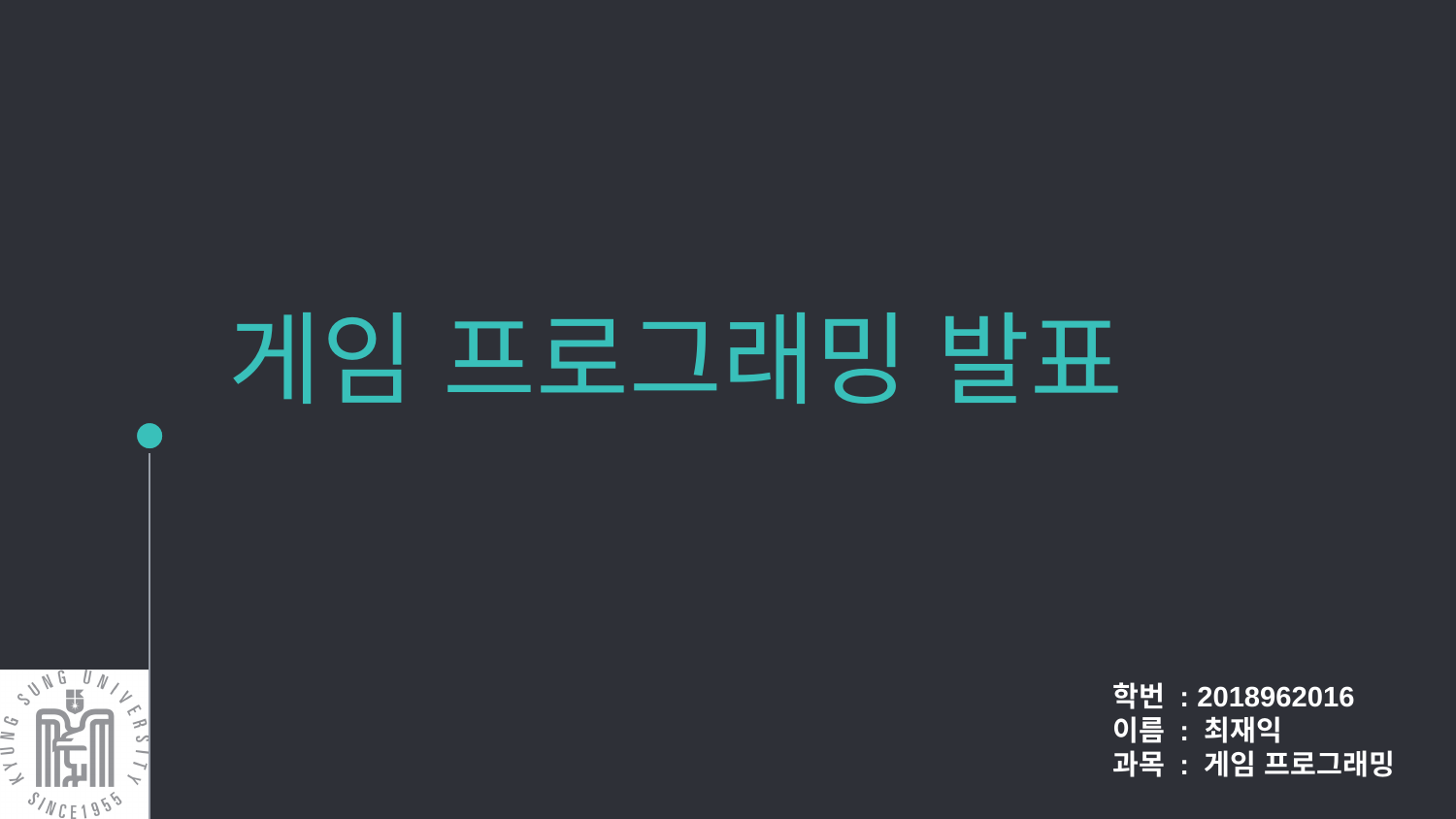

# 게임 프로그래밍 발표
학번 : 2018962016
이름 : 최재익
과목 : 게임 프로그래밍